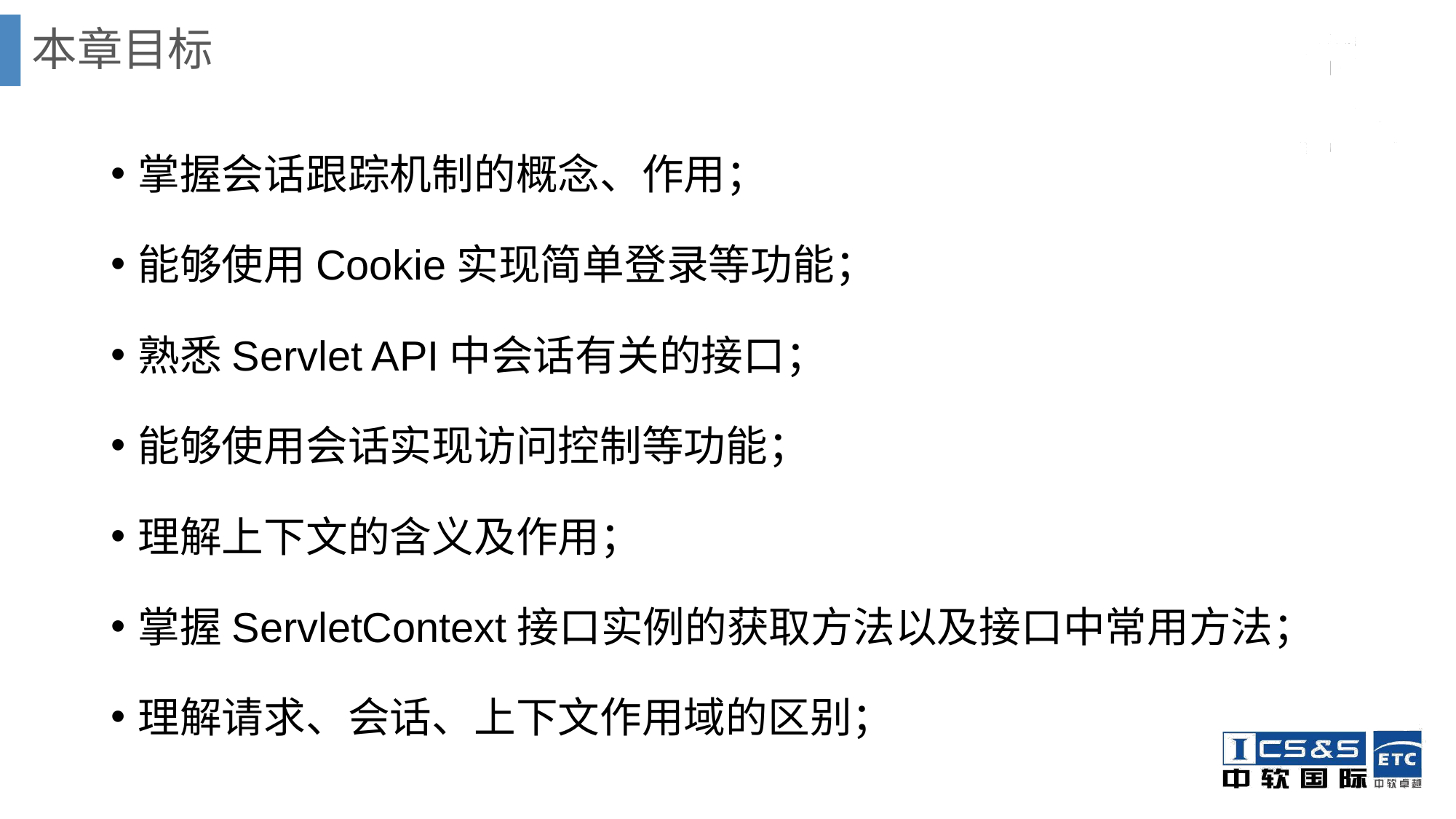

# 本章目标
掌握会话跟踪机制的概念、作用；
能够使用Cookie实现简单登录等功能；
熟悉Servlet API中会话有关的接口；
能够使用会话实现访问控制等功能；
理解上下文的含义及作用；
掌握ServletContext接口实例的获取方法以及接口中常用方法；
理解请求、会话、上下文作用域的区别；